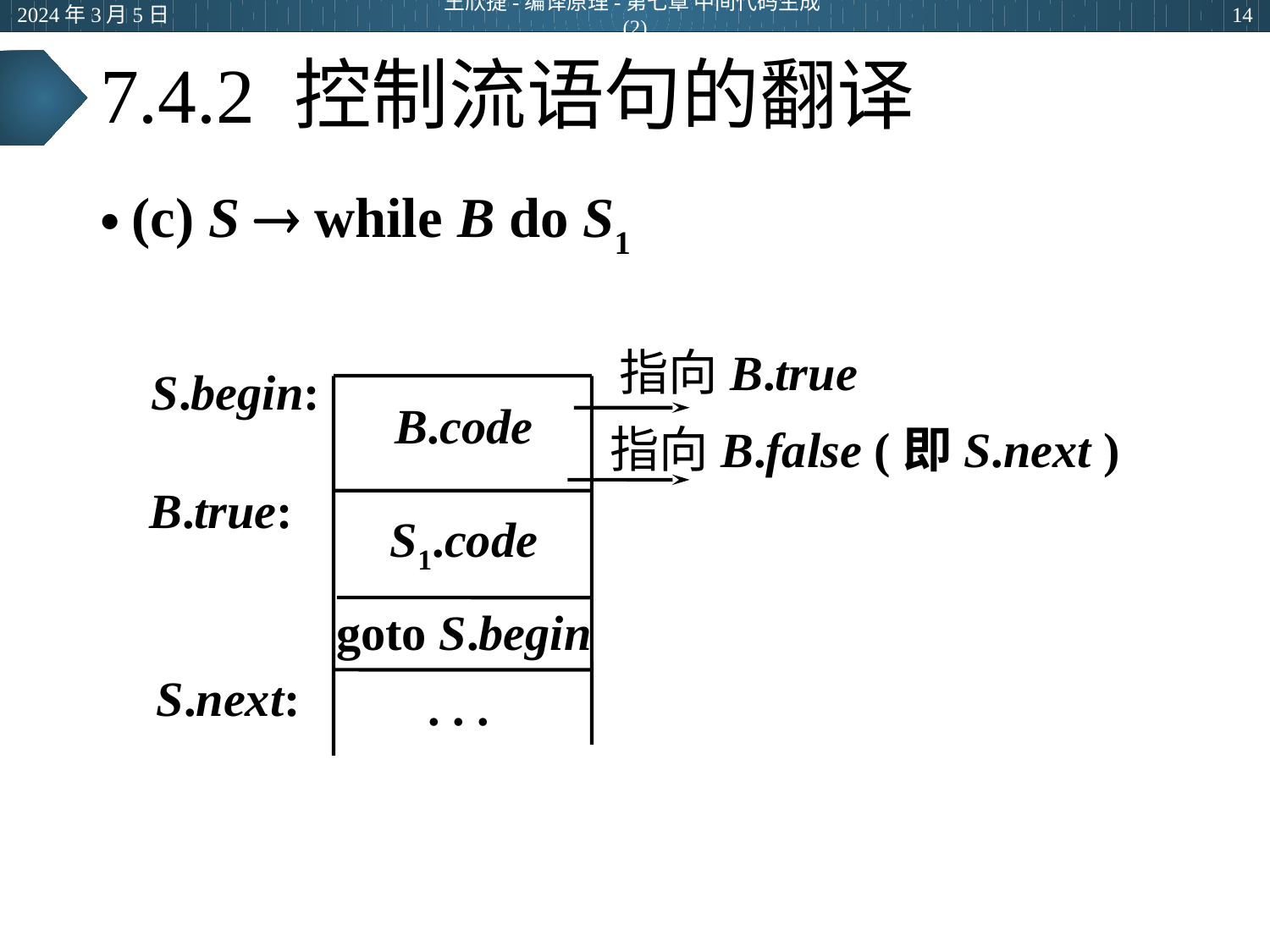

2024年3月5日
王欣捷-编译原理-第七章 中间代码生成(2)
14
# 7.4.2 控制流语句的翻译
(c) S → while B do S1
指向B.true
S.begin:

B.code

指向B.false (即S.next )
B.true:

S1.code
 goto S.begin

S.next:

. . .